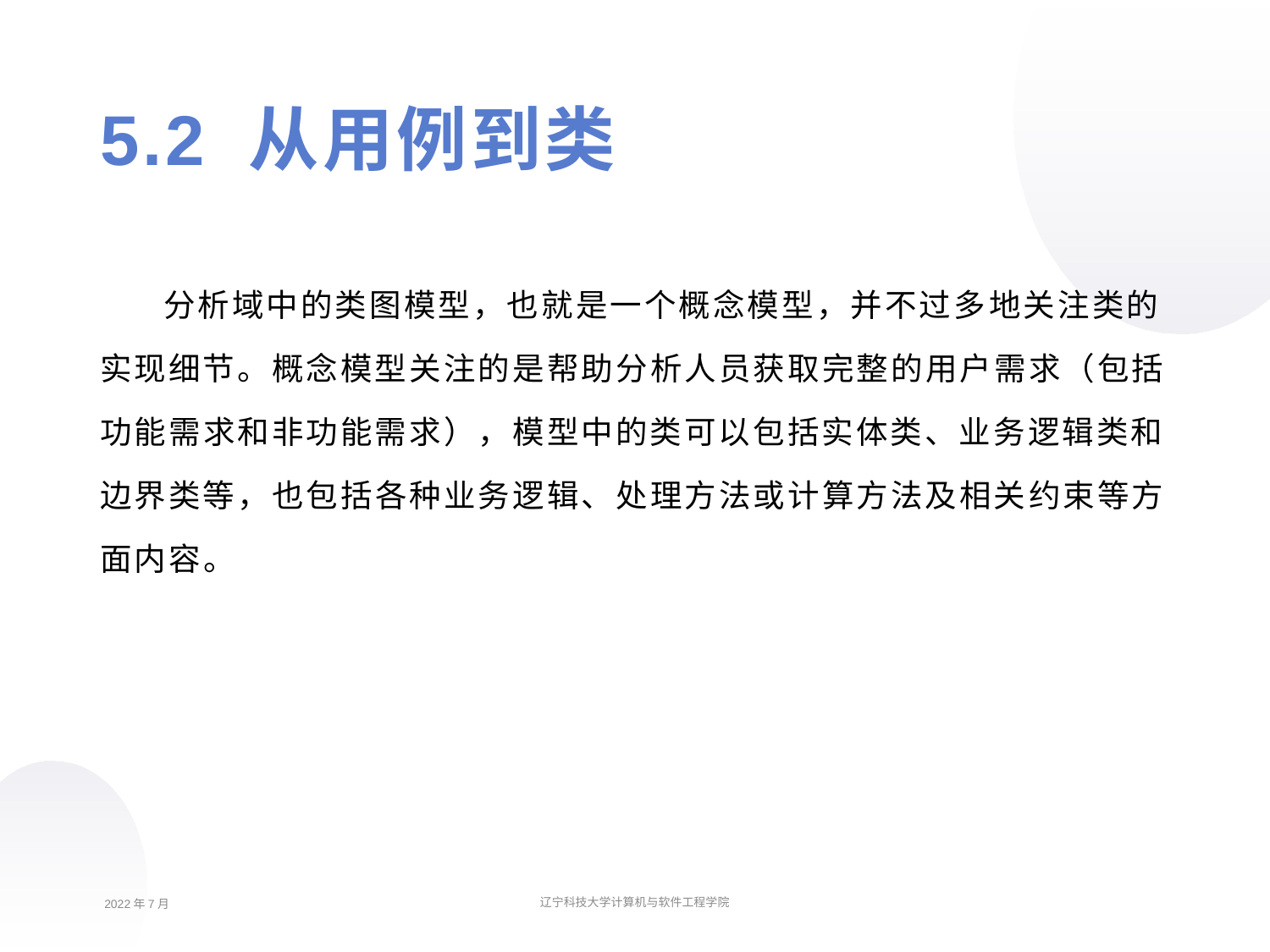

5.2 从用例到类
分析域中的类图模型，也就是一个概念模型，并不过多地关注类的实现细节。概念模型关注的是帮助分析人员获取完整的用户需求（包括功能需求和非功能需求），模型中的类可以包括实体类、业务逻辑类和边界类等，也包括各种业务逻辑、处理方法或计算方法及相关约束等方面内容。

2022年7月
辽宁科技大学计算机与软件工程学院
55